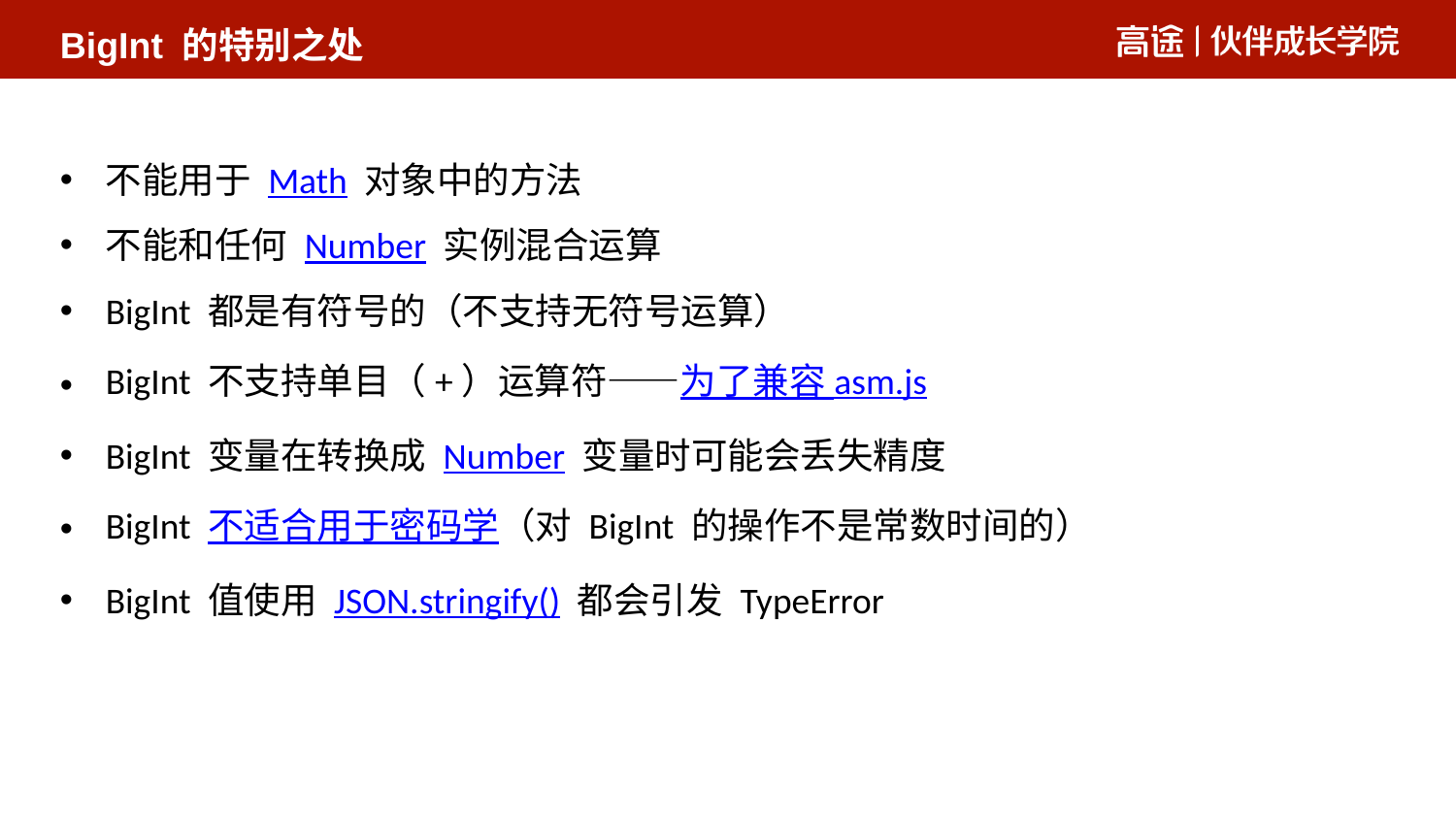

BigInt 的特别之处
不能用于 Math 对象中的方法
不能和任何 Number 实例混合运算
BigInt 都是有符号的（不支持无符号运算）
BigInt 不支持单目（+）运算符——为了兼容 asm.js
BigInt 变量在转换成 Number 变量时可能会丢失精度
BigInt 不适合用于密码学（对 BigInt 的操作不是常数时间的）
BigInt 值使用 JSON.stringify() 都会引发 TypeError